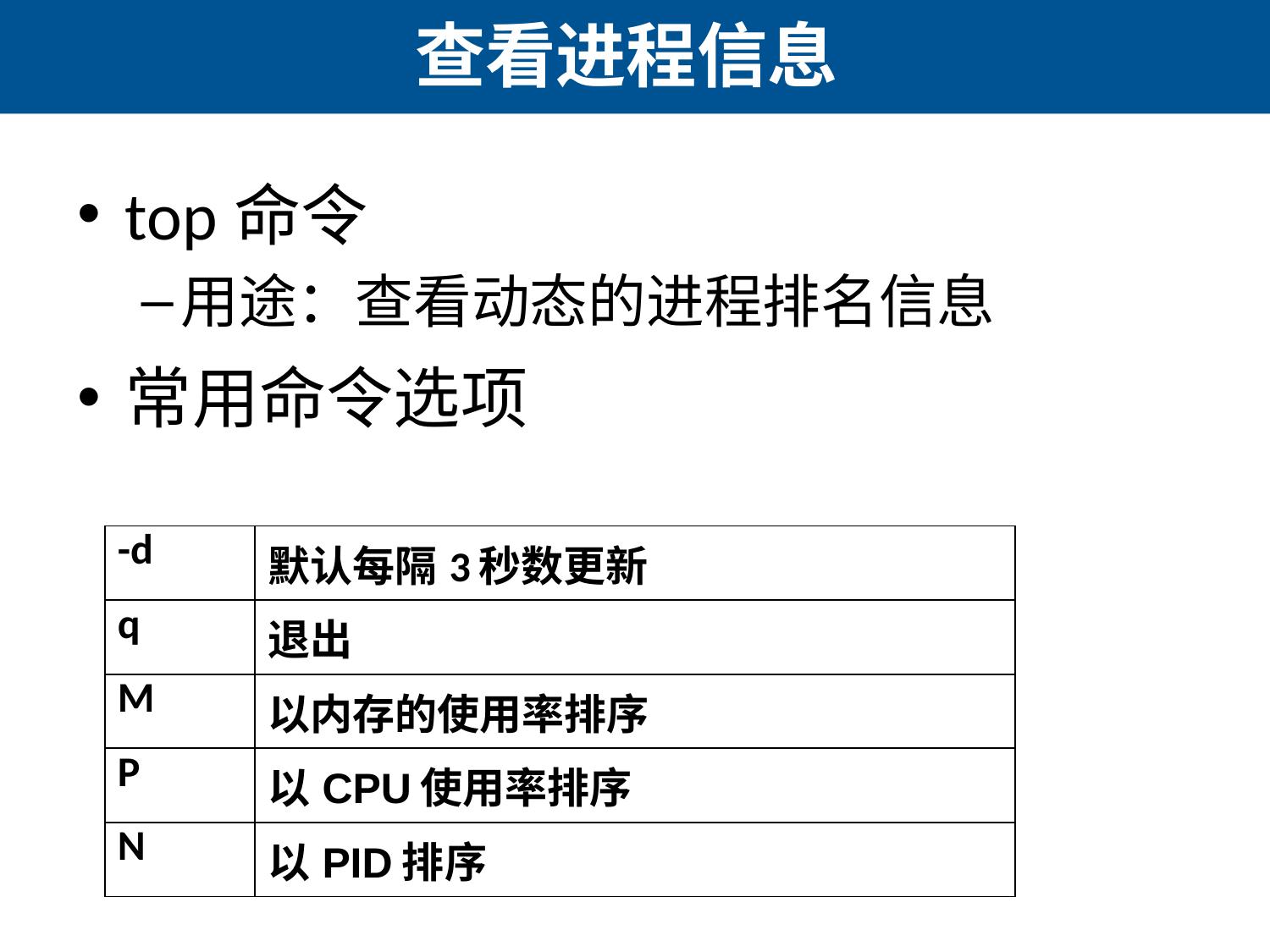

# 查看进程信息
top命令
用途：查看动态的进程排名信息
常用命令选项

| -d | 默认每隔3秒数更新 |
| --- | --- |
| q | 退出 |
| M | 以内存的使用率排序 |
| P | 以CPU使用率排序 |
| N | 以PID排序 |